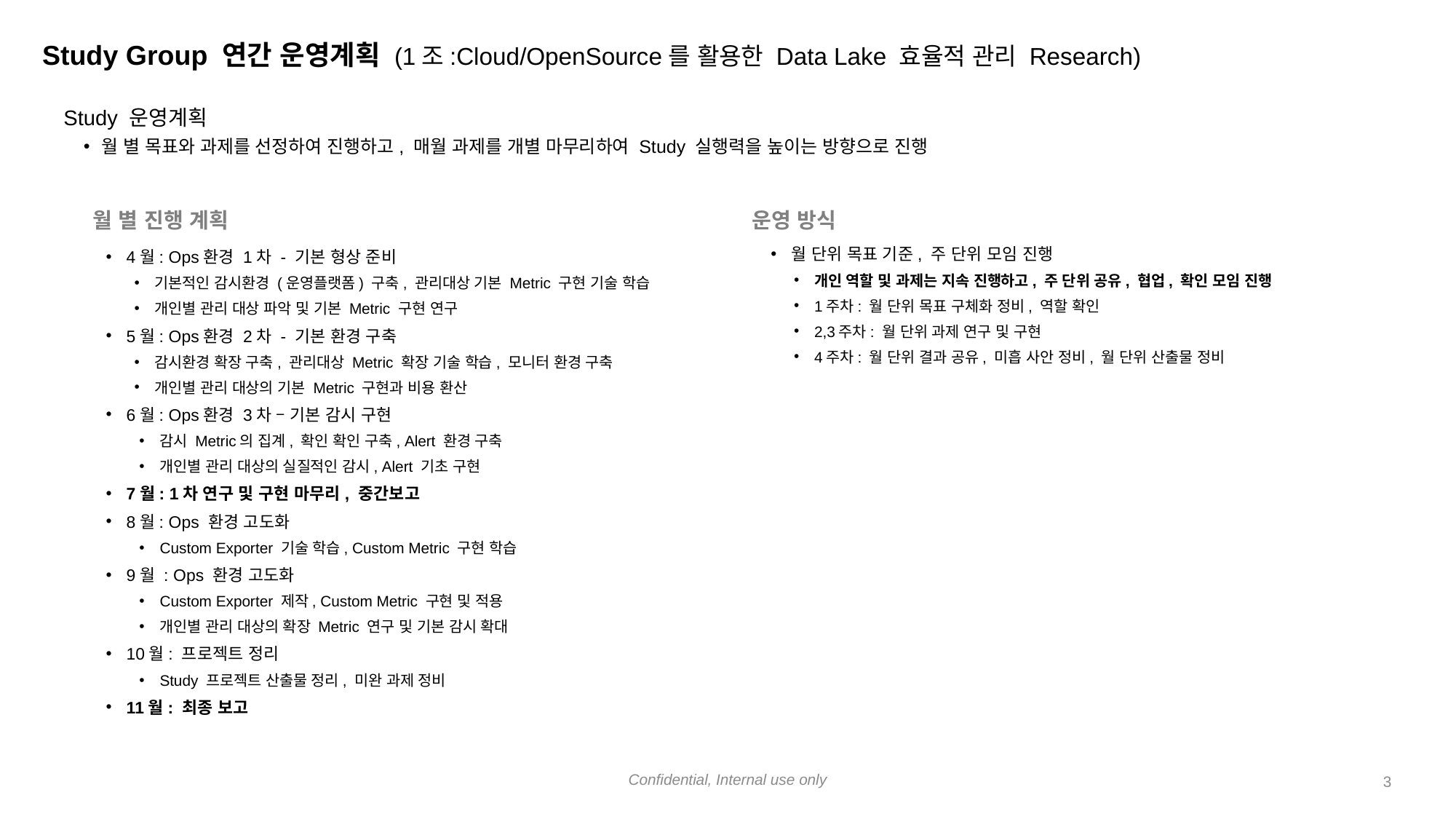

# Study Group 연간 운영계획 (1조:Cloud/OpenSource를 활용한 Data Lake 효율적 관리 Research)
Study 운영계획
월 별 목표와 과제를 선정하여 진행하고, 매월 과제를 개별 마무리하여 Study 실행력을 높이는 방향으로 진행

월 별 진행 계획
운영 방식
월 단위 목표 기준, 주 단위 모임 진행
개인 역할 및 과제는 지속 진행하고, 주 단위 공유, 협업, 확인 모임 진행
1주차: 월 단위 목표 구체화 정비, 역할 확인
2,3주차: 월 단위 과제 연구 및 구현
4주차: 월 단위 결과 공유, 미흡 사안 정비, 월 단위 산출물 정비

4월: Ops환경 1차 - 기본 형상 준비
기본적인 감시환경 (운영플랫폼) 구축, 관리대상 기본 Metric 구현 기술 학습
개인별 관리 대상 파악 및 기본 Metric 구현 연구
5월: Ops환경 2차 - 기본 환경 구축
감시환경 확장 구축, 관리대상 Metric 확장 기술 학습, 모니터 환경 구축
개인별 관리 대상의 기본 Metric 구현과 비용 환산
6월: Ops환경 3차 – 기본 감시 구현
감시 Metric의 집계, 확인 확인 구축, Alert 환경 구축
개인별 관리 대상의 실질적인 감시, Alert 기초 구현
7월: 1차 연구 및 구현 마무리, 중간보고
8월: Ops 환경 고도화
Custom Exporter 기술 학습, Custom Metric 구현 학습
9월 : Ops 환경 고도화
Custom Exporter 제작, Custom Metric 구현 및 적용
개인별 관리 대상의 확장 Metric 연구 및 기본 감시 확대
10월: 프로젝트 정리
Study 프로젝트 산출물 정리, 미완 과제 정비
11월: 최종 보고